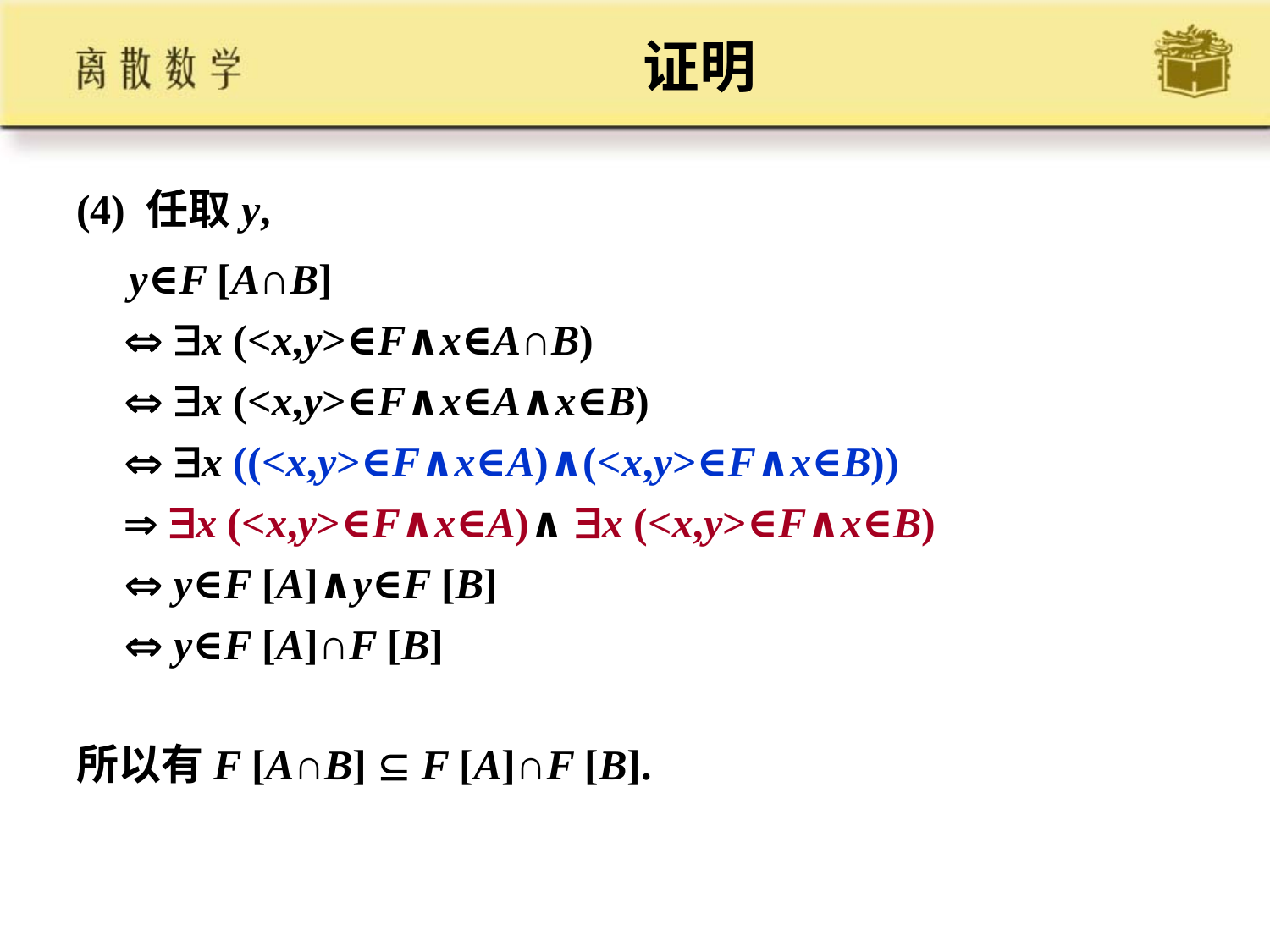

# 证明
(4) 任取y,
     y∈F [A∩B]
⇔ ∃x (<x,y>∈F∧x∈A∩B)
⇔ ∃x (<x,y>∈F∧x∈A∧x∈B)
⇔ ∃x ((<x,y>∈F∧x∈A)∧(<x,y>∈F∧x∈B))
⇒ ∃x (<x,y>∈F∧x∈A)∧ ∃x (<x,y>∈F∧x∈B)
⇔ y∈F [A]∧y∈F [B]
⇔ y∈F [A]∩F [B]
所以有F [A∩B] ⊆ F [A]∩F [B].

28